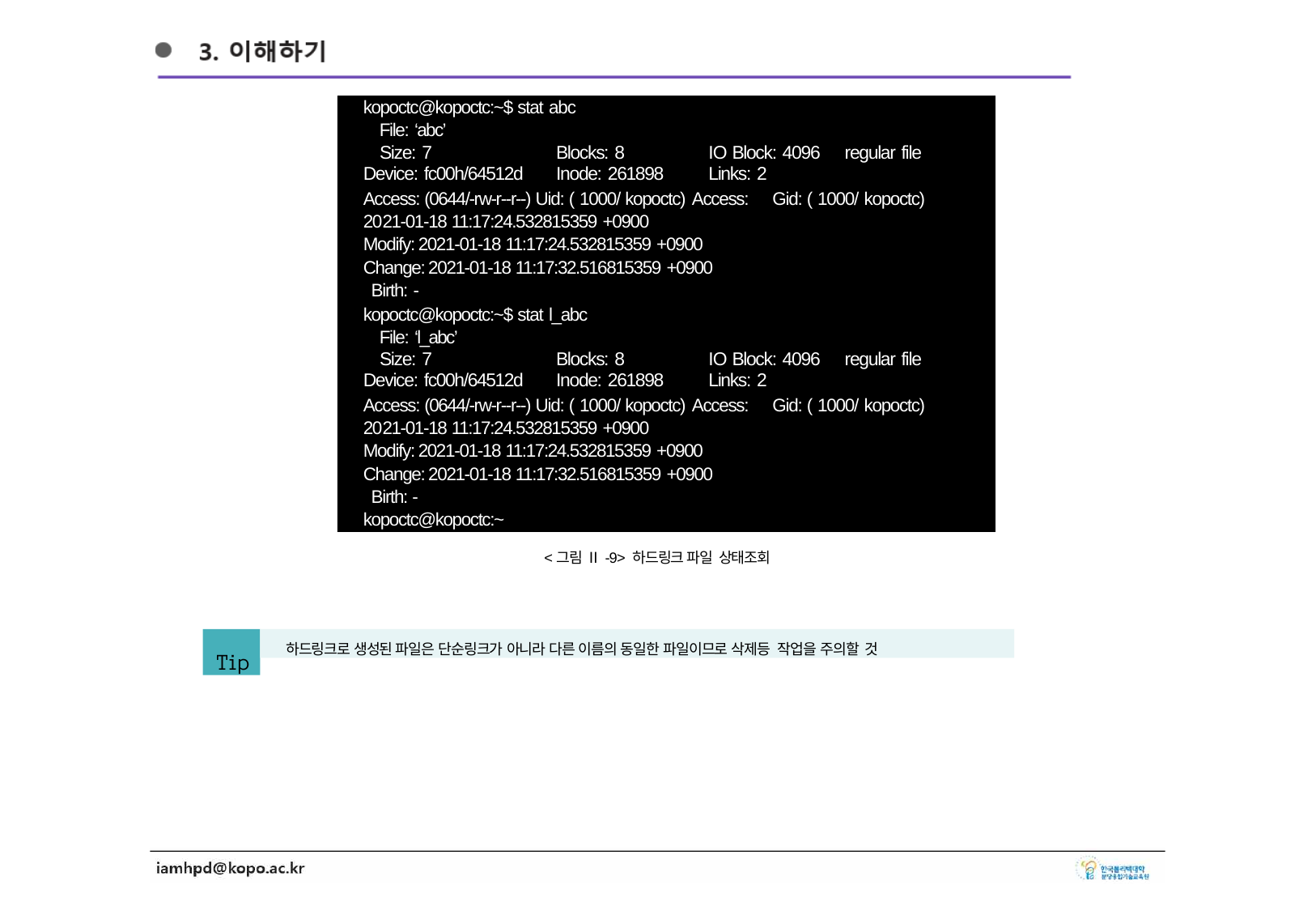

kopoctc@kopoctc:~$ stat abc  File: ‘abc’

| Size: 7 | Blocks: 8 | IO Block: 4096 | regular file |
| --- | --- | --- | --- |
| Device: fc00h/64512d | Inode: 261898 | Links: 2 |  |
Access: (0644/-rw-r--r--) Uid: ( 1000/ kopoctc)  Access: 2021-01-18 11:17:24.532815359 +0900
Modify: 2021-01-18 11:17:24.532815359 +0900
Change: 2021-01-18 11:17:32.516815359 +0900
Birth: -
kopoctc@kopoctc:~$ stat l_abc  File: ‘l_abc’
Gid: ( 1000/ kopoctc)
| Size: 7 | Blocks: 8 | IO Block: 4096 | regular file |
| --- | --- | --- | --- |
| Device: fc00h/64512d | Inode: 261898 | Links: 2 |  |
Gid: ( 1000/ kopoctc)
Access: (0644/-rw-r--r--) Uid: ( 1000/ kopoctc)  Access: 2021-01-18 11:17:24.532815359 +0900
Modify: 2021-01-18 11:17:24.532815359 +0900
Change: 2021-01-18 11:17:32.516815359 +0900
Birth: -  kopoctc@kopoctc:~$

<그림 Ⅱ-9> 하드링크 파일 상태조회
Tip
하드링크로 생성된 파일은 단순링크가 아니라 다른 이름의 동일한 파일이므로 삭제등  작업을 주의할 것